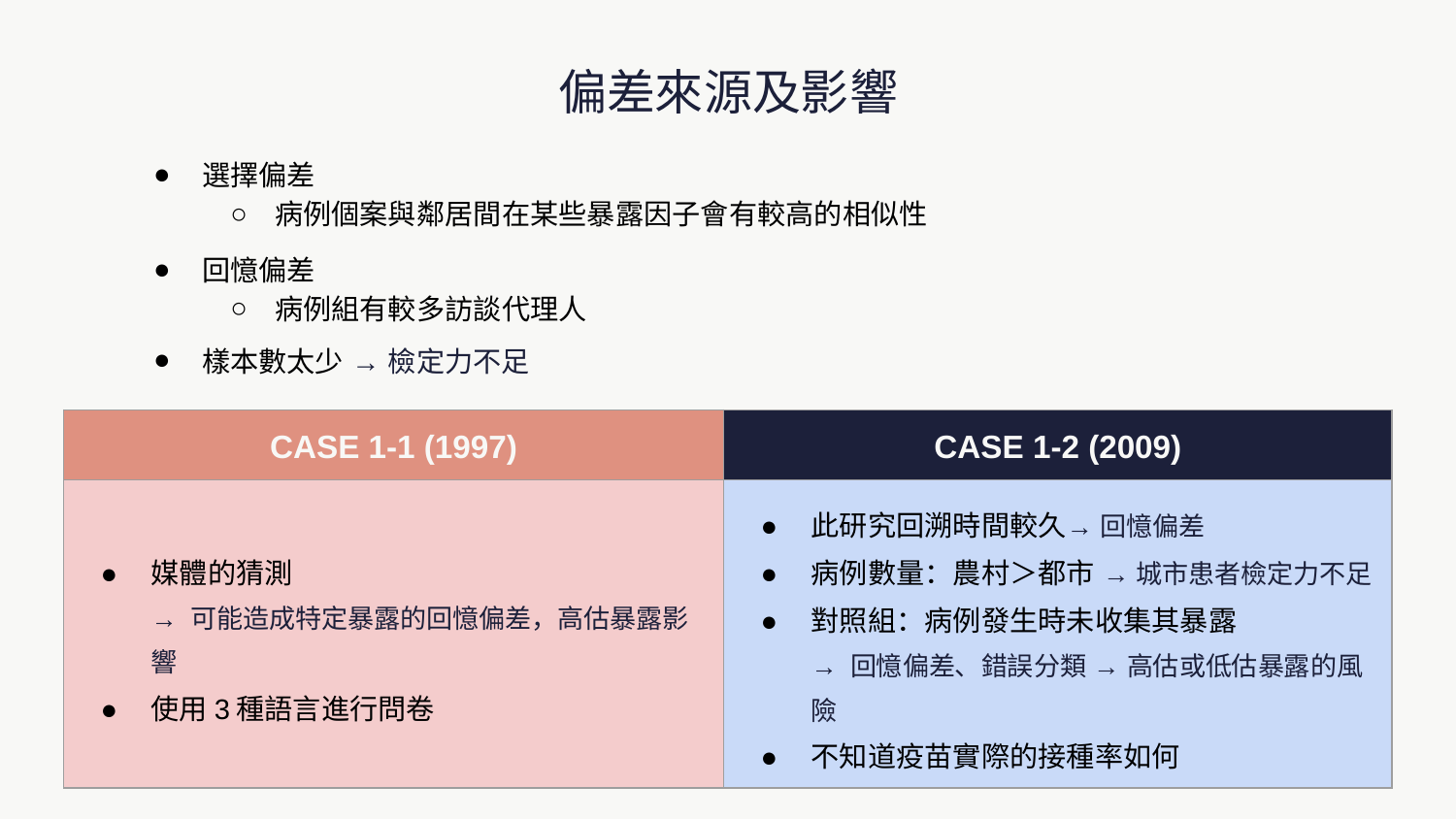

# 偏差來源及影響
選擇偏差
病例個案與鄰居間在某些暴露因子會有較高的相似性

回憶偏差
病例組有較多訪談代理人

樣本數太少 → 檢定力不足
| CASE 1-1 (1997) | CASE 1-2 (2009) |
| --- | --- |
| 媒體的猜測 → 可能造成特定暴露的回憶偏差，高估暴露影響 使用3種語言進行問卷 | 此研究回溯時間較久→ 回憶偏差 病例數量：農村＞都市 → 城市患者檢定力不足 對照組：病例發生時未收集其暴露 → 回憶偏差、錯誤分類 → 高估或低估暴露的風險 不知道疫苗實際的接種率如何 |